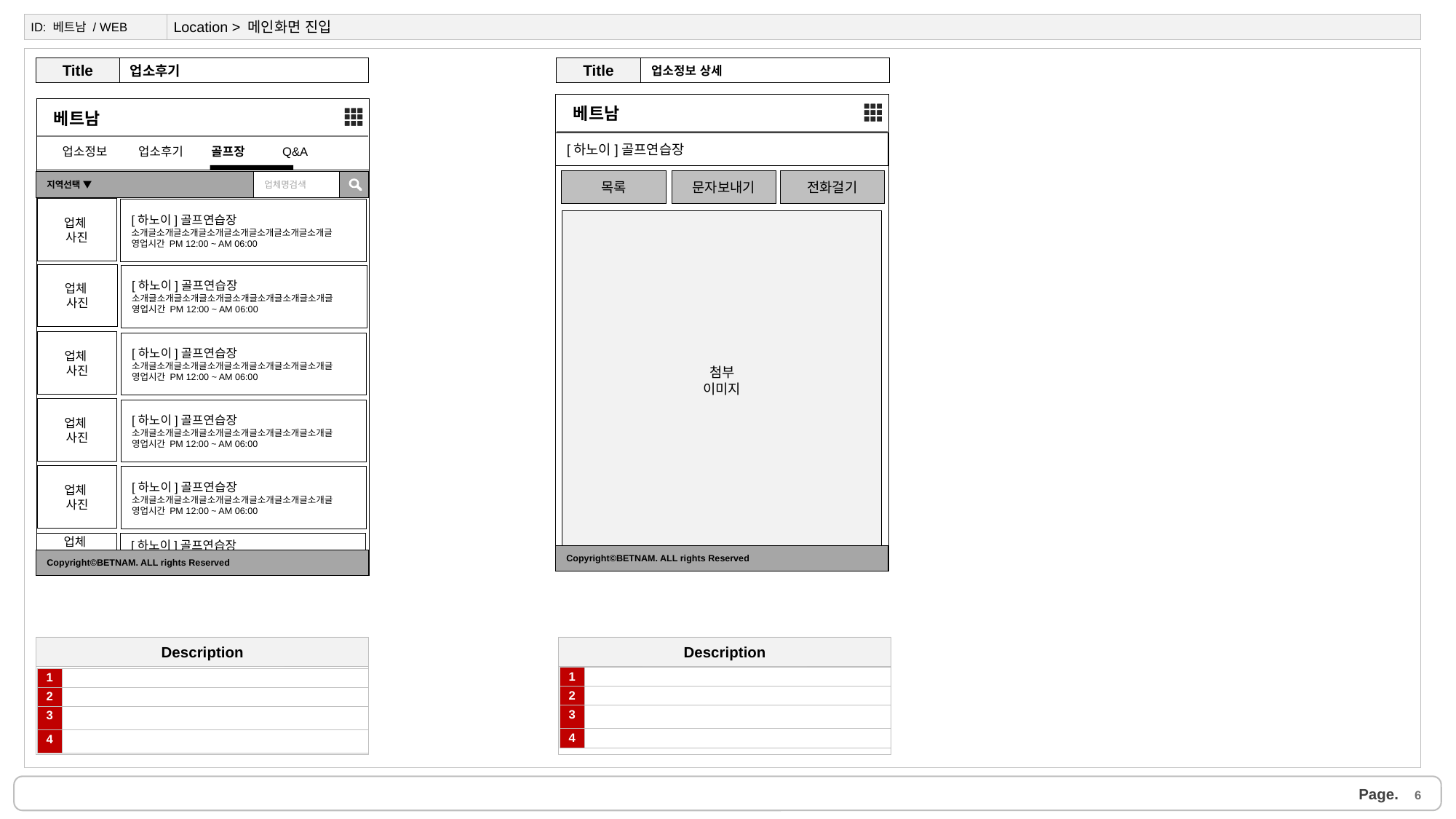

ID: 베트남 / WEB
Location > 메인화면 진입
업소후기
Title
업소정보 상세
Title
|  |
| --- |
 베트남

|  |
| --- |
 베트남

   업소정보         업소후기        골프장          Q&A

[하노이]골프연습장
목록
문자보내기
전화걸기
지역선택 ▼
업체명검색

업체
사진
[하노이]골프연습장
소개글소개글소개글소개글소개글소개글소개글소개글
영업시간 PM 12:00 ~ AM 06:00
첨부
이미지

업체
사진
[하노이]골프연습장
소개글소개글소개글소개글소개글소개글소개글소개글
영업시간 PM 12:00 ~ AM 06:00
업체
사진
[하노이]골프연습장
소개글소개글소개글소개글소개글소개글소개글소개글
영업시간 PM 12:00 ~ AM 06:00
업체
사진
[하노이]골프연습장
소개글소개글소개글소개글소개글소개글소개글소개글
영업시간 PM 12:00 ~ AM 06:00
업체
사진
[하노이]골프연습장
소개글소개글소개글소개글소개글소개글소개글소개글
영업시간 PM 12:00 ~ AM 06:00
업체
사진

[하노이]골프연습장
소개글소개글소개글소개글소개글소개글소개글소개글
영업시간 PM 12:00 ~ AM 06:00
Copyright©BETNAM. ALL rights Reserved
Copyright©BETNAM. ALL rights Reserved
Description

Description

| 1 |  |
| --- | --- |
| 2 |  |
| 3 |  |
| 4 |  |
| 1 |  |
| --- | --- |
| 2 |  |
| 3 |  |
| 4 |  |
6